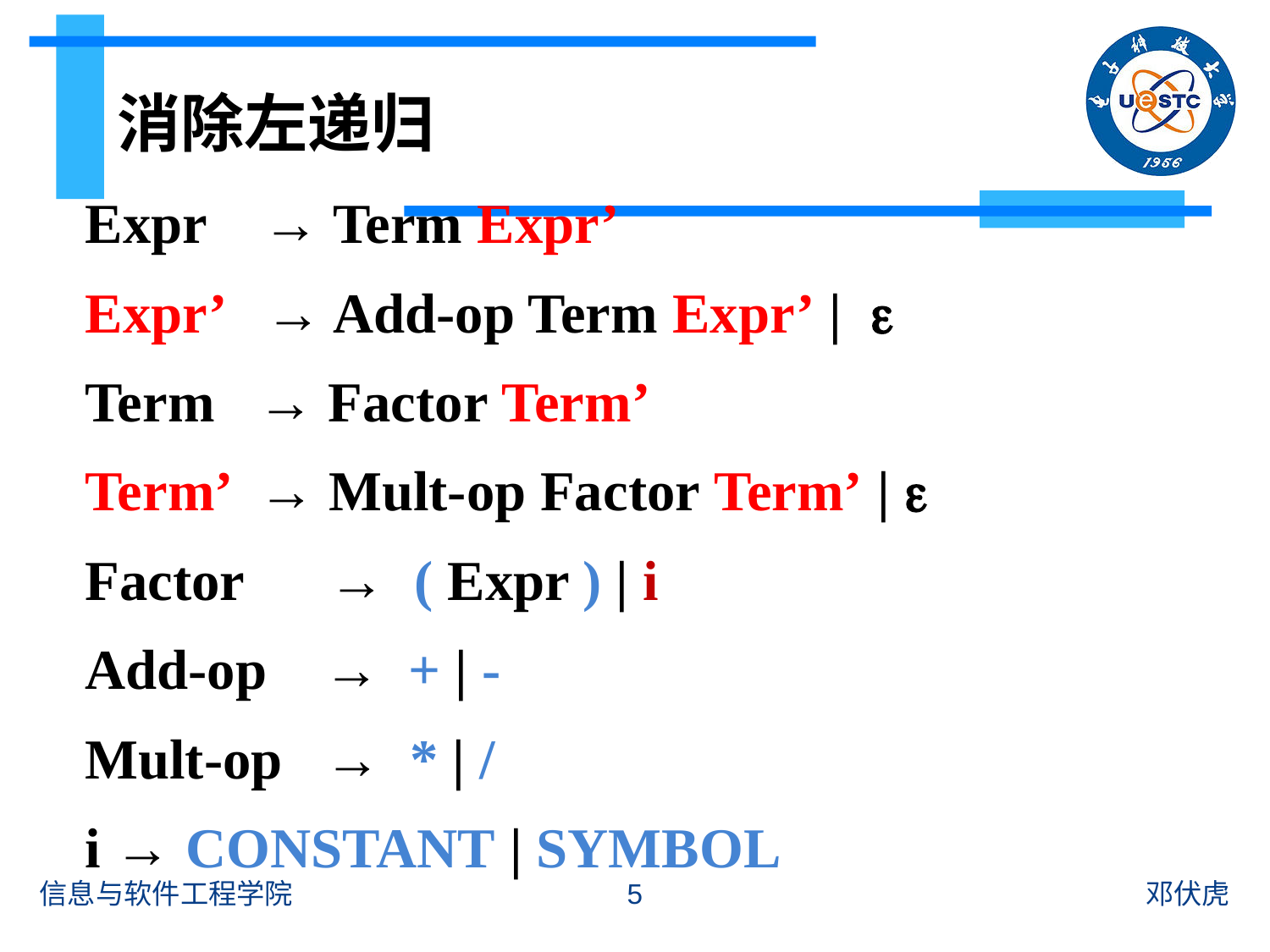

# 消除左递归
Expr    → Term Expr’
Expr’   → Add-op Term Expr’ |  ε
Term   → Factor Term’
Term’  → Mult-op Factor Term’ | ε
Factor      →  ( Expr ) | i
Add-op    →  + | -
Mult-op   →  * | /
i → CONSTANT | SYMBOL
5
信息与软件工程学院
邓伏虎